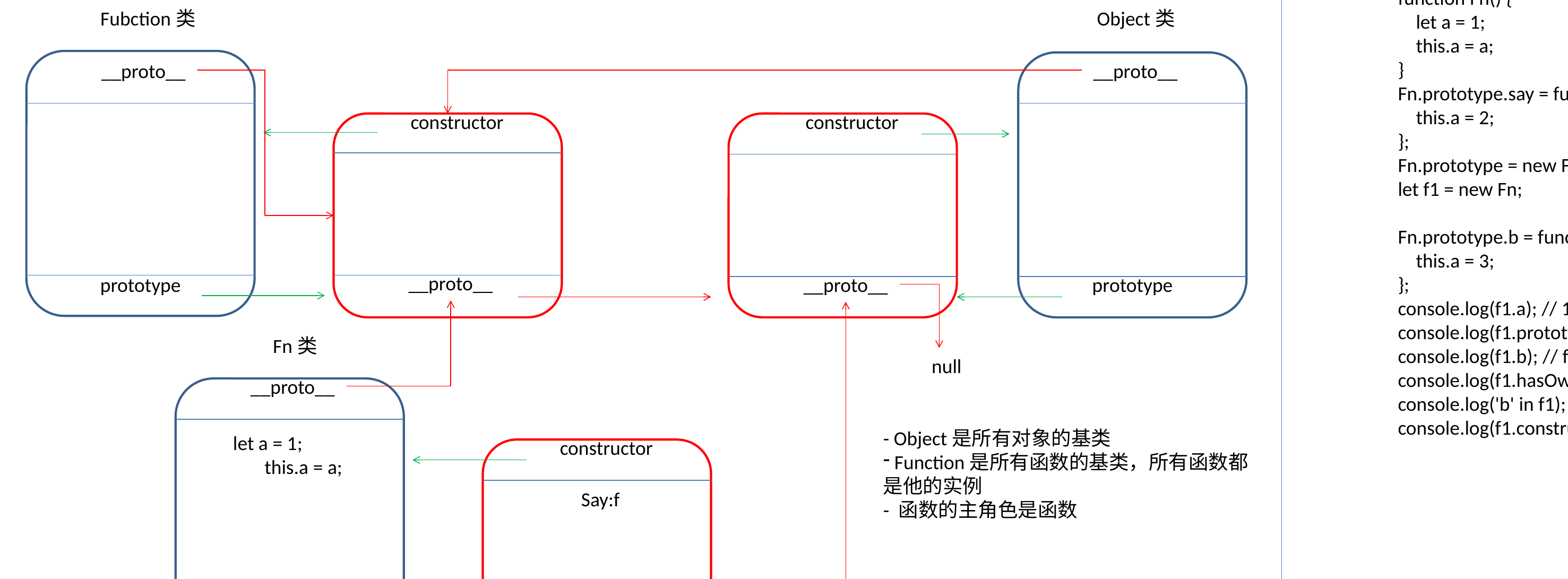

Fubction类
Object类
    function Fn() {
        let a = 1;
        this.a = a;
    }
    Fn.prototype.say = function () {
        this.a = 2;
    };
    Fn.prototype = new Fn;
    let f1 = new Fn;
    ​
    Fn.prototype.b = function () {
        this.a = 3;
    };
    console.log(f1.a); // 1
    console.log(f1.prototype); // un
    console.log(f1.b); // f
    console.log(f1.hasOwnProperty('b')); // false
    console.log('b' in f1); // true
    console.log(f1.constructor == Fn); // true

__proto__

__proto__
constructor
constructor

__proto__
prototype
__proto__
prototype
Fn类
null
__proto__

- Object是所有对象的基类
 Function是所有函数的基类，所有函数都是他的实例
- 函数的主角色是函数

 let a = 1;
        this.a = a;

constructor

Say:f
prototype
__proto__
实例
实例

a:1

a:1
b:f

__proto__
__proto__